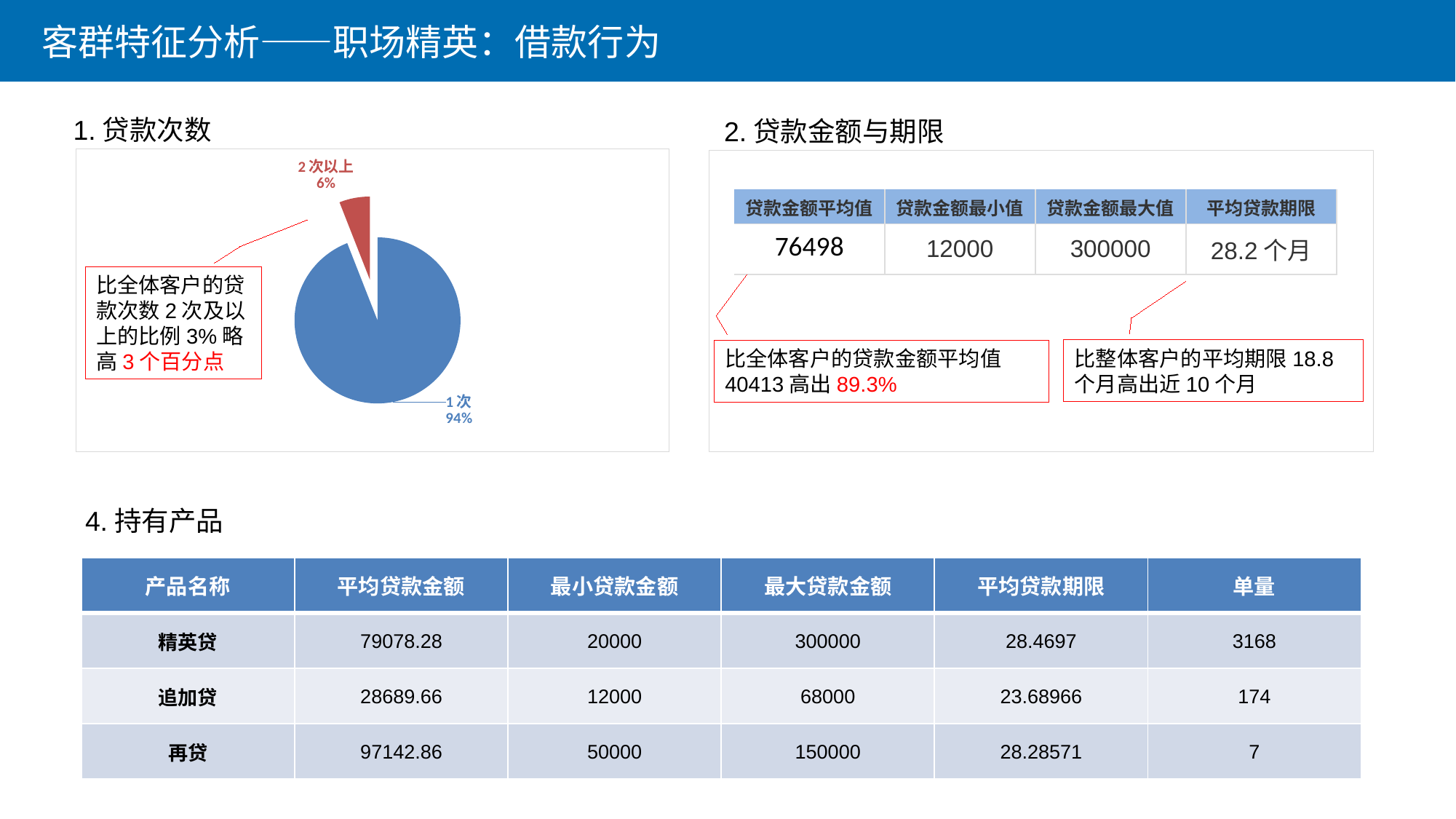

客群特征分析——职场精英：借款行为
1.贷款次数
2.贷款金额与期限

### Chart

| Category |  |
|---|---|
| 1次 | 2970.0 |
| 2次以上 | 188.0 |
| 贷款金额平均值 | 贷款金额最小值 | 贷款金额最大值 | 平均贷款期限 |
| --- | --- | --- | --- |
| 76498 | 12000 | 300000 | 28.2个月 |
比全体客户的贷款次数2次及以上的比例3%略高3个百分点
比整体客户的平均期限18.8个月高出近10个月
比全体客户的贷款金额平均值40413高出89.3%
4.持有产品
| 产品名称 | 平均贷款金额 | 最小贷款金额 | 最大贷款金额 | 平均贷款期限 | 单量 |
| --- | --- | --- | --- | --- | --- |
| 精英贷 | 79078.28 | 20000 | 300000 | 28.4697 | 3168 |
| 追加贷 | 28689.66 | 12000 | 68000 | 23.68966 | 174 |
| 再贷 | 97142.86 | 50000 | 150000 | 28.28571 | 7 |